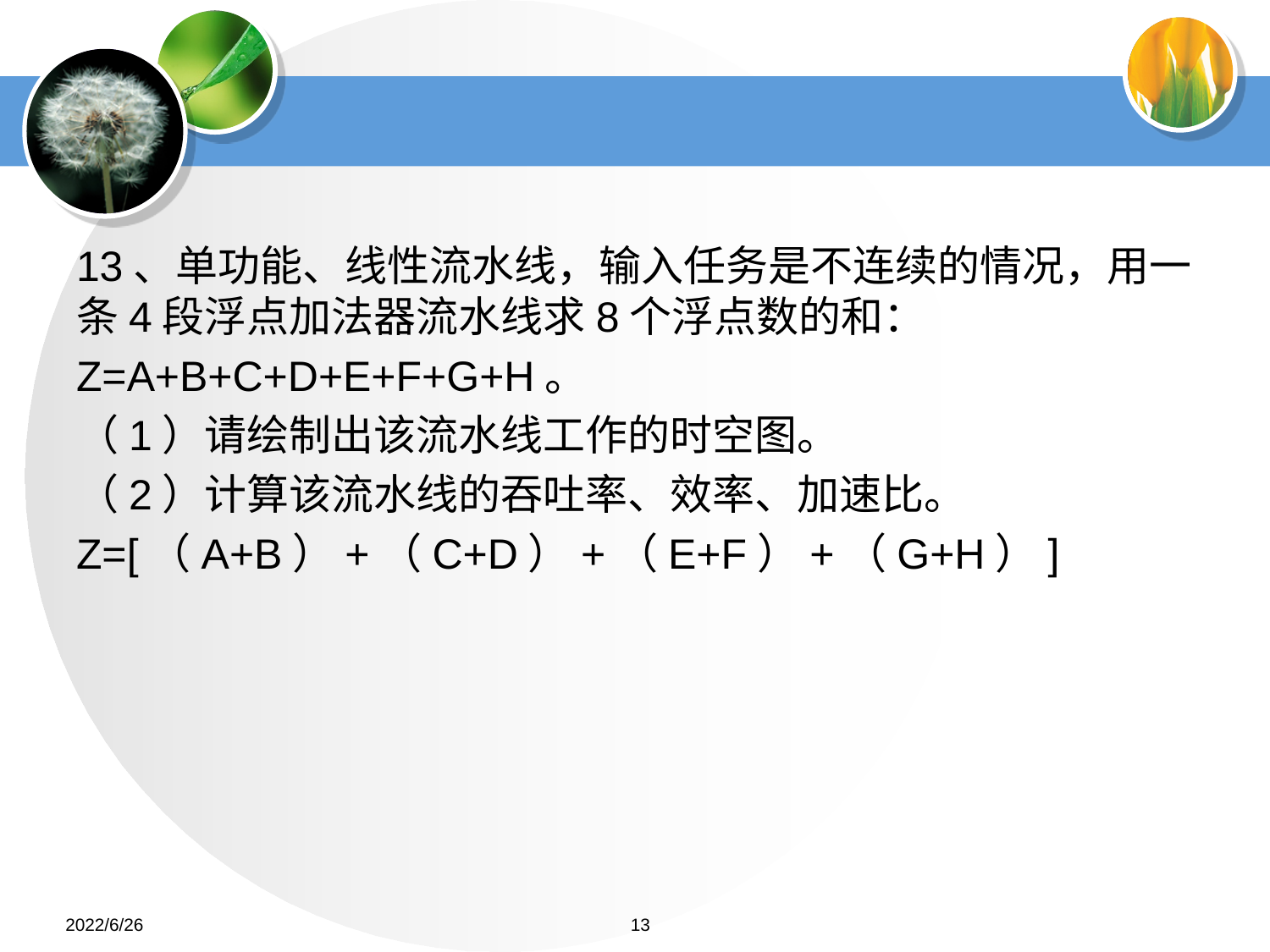

#
13、单功能、线性流水线，输入任务是不连续的情况，用一条4段浮点加法器流水线求8个浮点数的和：
Z=A+B+C+D+E+F+G+H。
（1）请绘制出该流水线工作的时空图。
（2）计算该流水线的吞吐率、效率、加速比。
Z=[（A+B）+（C+D）+（E+F）+（G+H）]

2022/6/26
13